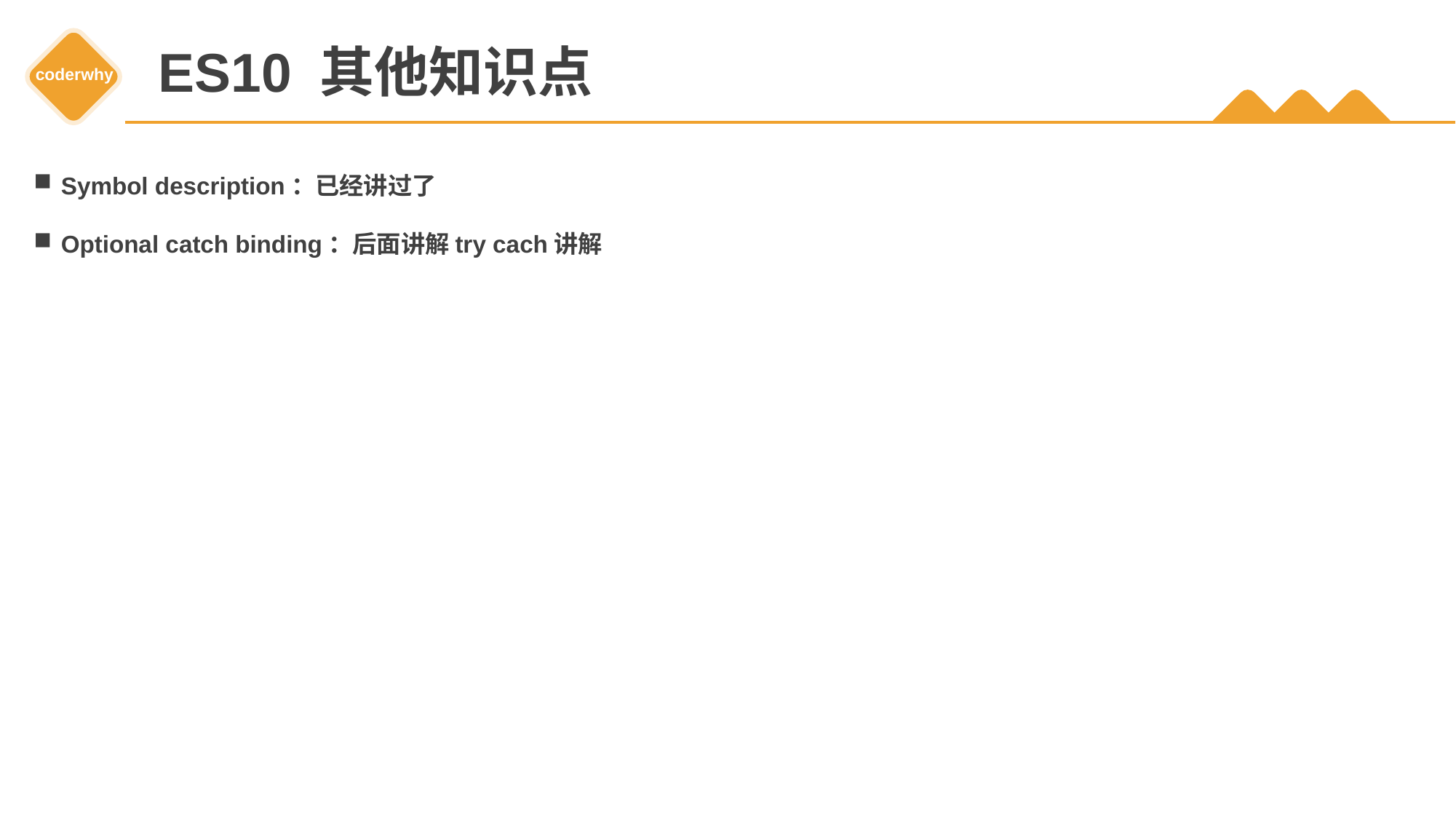

# ES10 其他知识点
Symbol description：已经讲过了
Optional catch binding：后面讲解try cach讲解